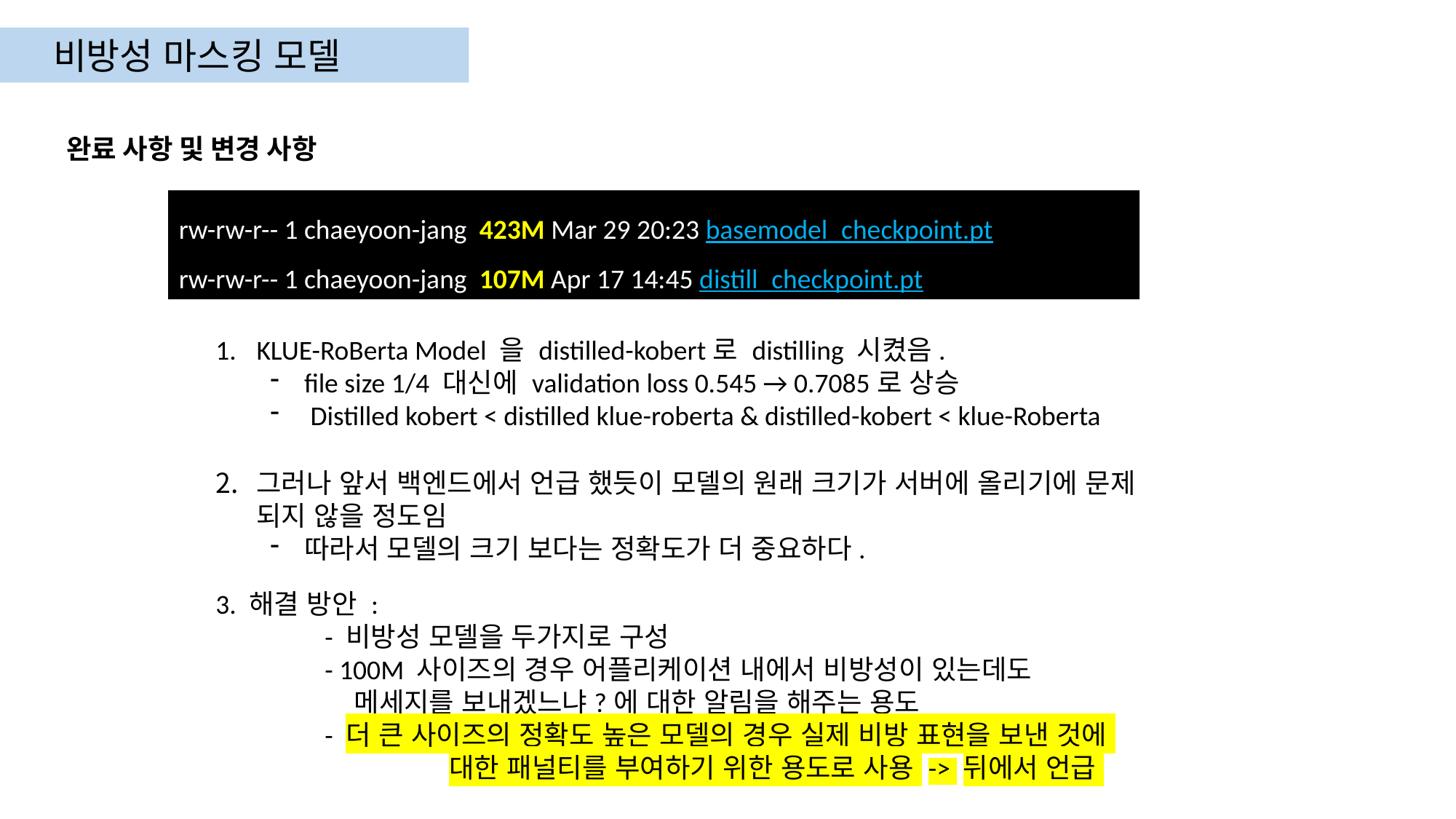

비방성 마스킹 모델
완료 사항 및 변경 사항
rw-rw-r-- 1 chaeyoon-jang  423M Mar 29 20:23 basemodel_checkpoint.pt
rw-rw-r-- 1 chaeyoon-jang  107M Apr 17 14:45 distill_checkpoint.pt
KLUE-RoBerta Model 을 distilled-kobert로 distilling 시켰음.
file size 1/4 대신에 validation loss 0.545 → 0.7085로 상승
 Distilled kobert < distilled klue-roberta & distilled-kobert < klue-Roberta
그러나 앞서 백엔드에서 언급 했듯이 모델의 원래 크기가 서버에 올리기에 문제 되지 않을 정도임
따라서 모델의 크기 보다는 정확도가 더 중요하다.
3. 해결 방안 :
	- 비방성 모델을 두가지로 구성
	- 100M 사이즈의 경우 어플리케이션 내에서 비방성이 있는데도
	   메세지를 보내겠느냐?에 대한 알림을 해주는 용도
	- 더 큰 사이즈의 정확도 높은 모델의 경우 실제 비방 표현을 보낸 것에 		  대한 패널티를 부여하기 위한 용도로 사용 -> 뒤에서 언급